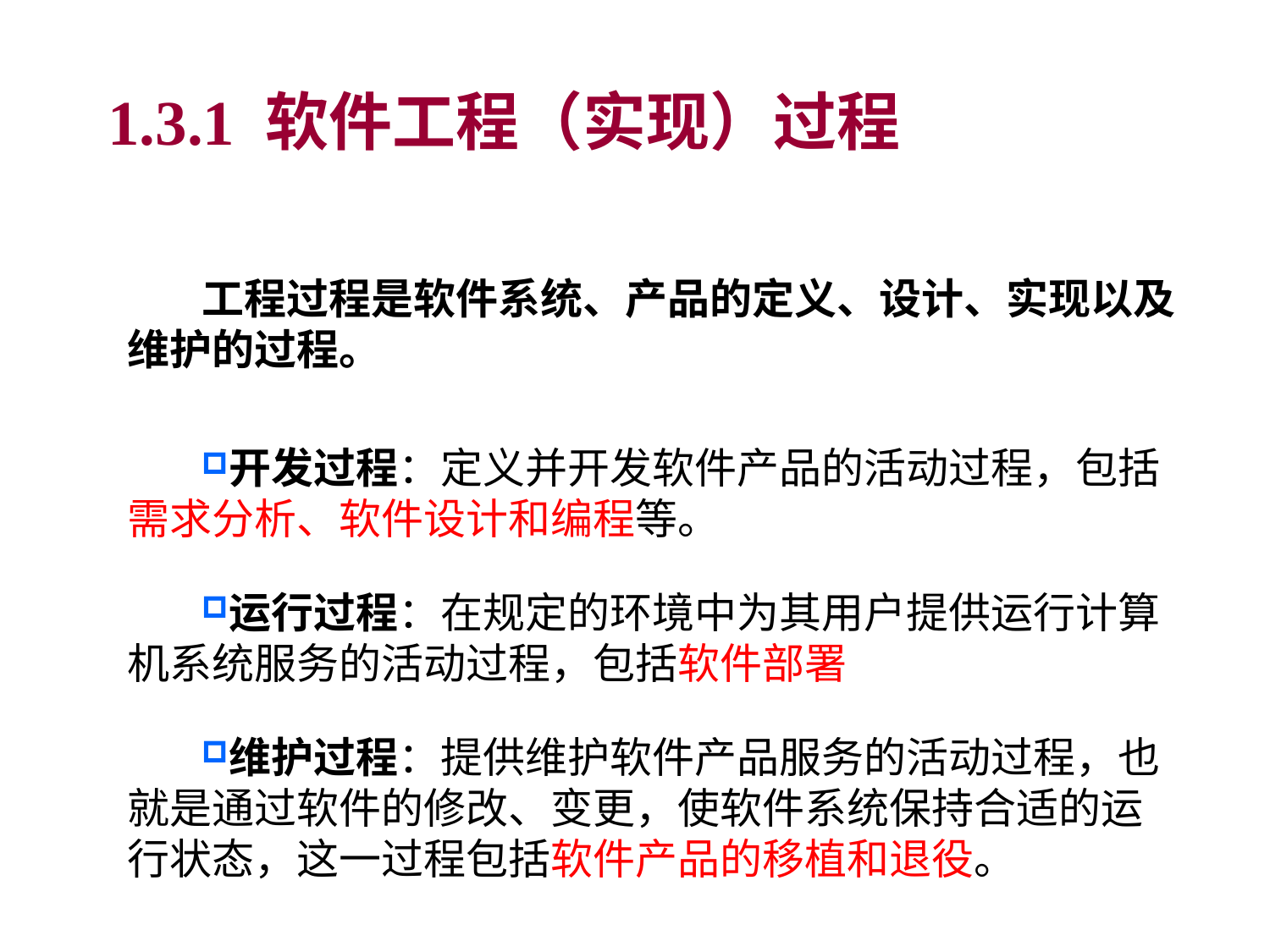

1.3.1 软件工程（实现）过程
工程过程是软件系统、产品的定义、设计、实现以及维护的过程。

开发过程：定义并开发软件产品的活动过程，包括需求分析、软件设计和编程等。

运行过程：在规定的环境中为其用户提供运行计算机系统服务的活动过程，包括软件部署

维护过程：提供维护软件产品服务的活动过程，也就是通过软件的修改、变更，使软件系统保持合适的运行状态，这一过程包括软件产品的移植和退役。